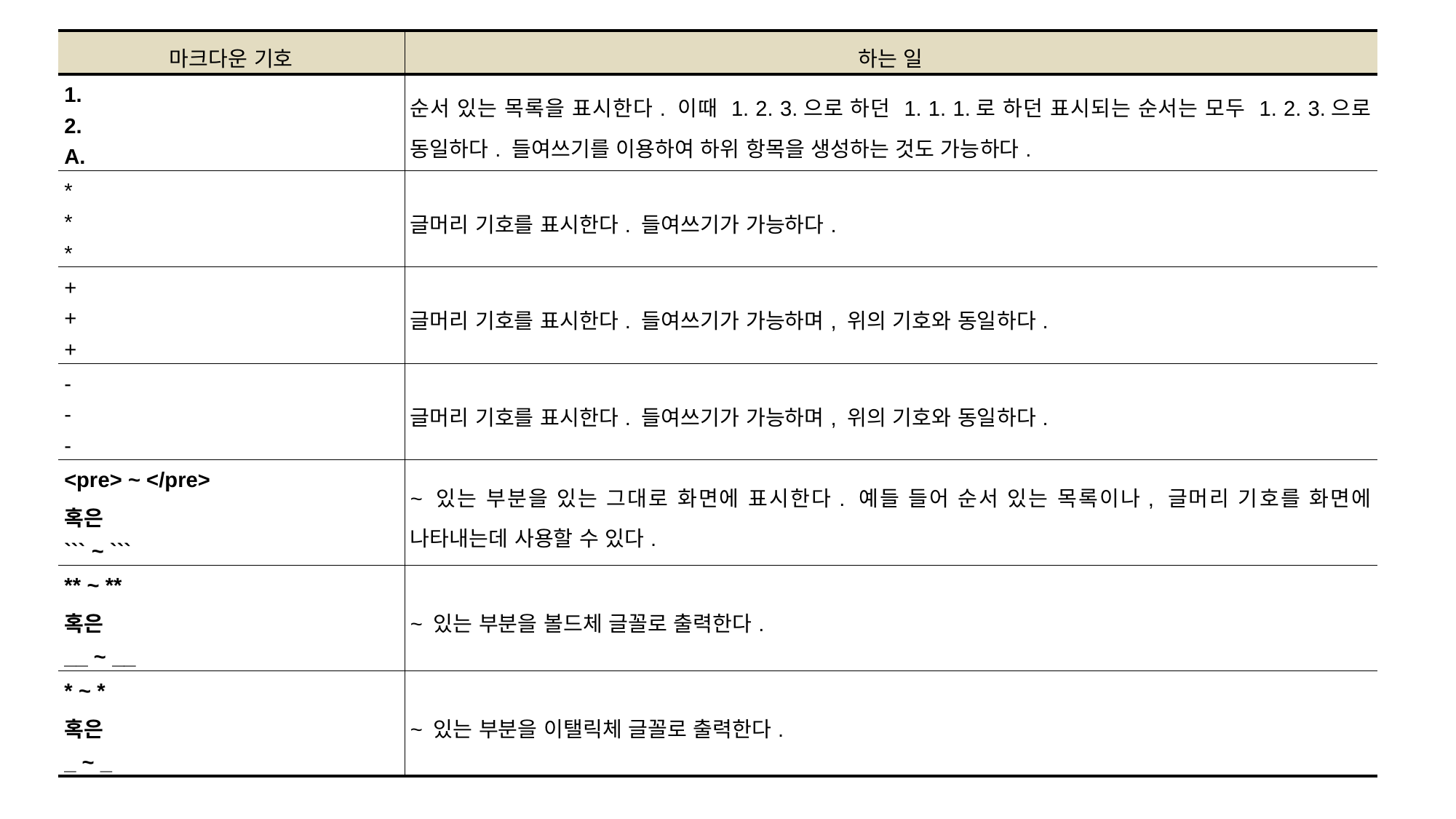

| 마크다운 기호 | 하는 일 |
| --- | --- |
| 1. 2. A. | 순서 있는 목록을 표시한다. 이때 1. 2. 3.으로 하던 1. 1. 1.로 하던 표시되는 순서는 모두 1. 2. 3.으로 동일하다. 들여쓰기를 이용하여 하위 항목을 생성하는 것도 가능하다. |
| \* \* \* | 글머리 기호를 표시한다. 들여쓰기가 가능하다. |
| + + + | 글머리 기호를 표시한다. 들여쓰기가 가능하며, 위의 기호와 동일하다. |
| - - - | 글머리 기호를 표시한다. 들여쓰기가 가능하며, 위의 기호와 동일하다. |
| <pre> ~ </pre> 혹은 ``` ~ ``` | ~ 있는 부분을 있는 그대로 화면에 표시한다. 예들 들어 순서 있는 목록이나, 글머리 기호를 화면에 나타내는데 사용할 수 있다. |
| \*\* ~ \*\* 혹은 \_\_ ~ \_\_ | ~ 있는 부분을 볼드체 글꼴로 출력한다. |
| \* ~ \* 혹은 \_ ~ \_ | ~ 있는 부분을 이탤릭체 글꼴로 출력한다. |